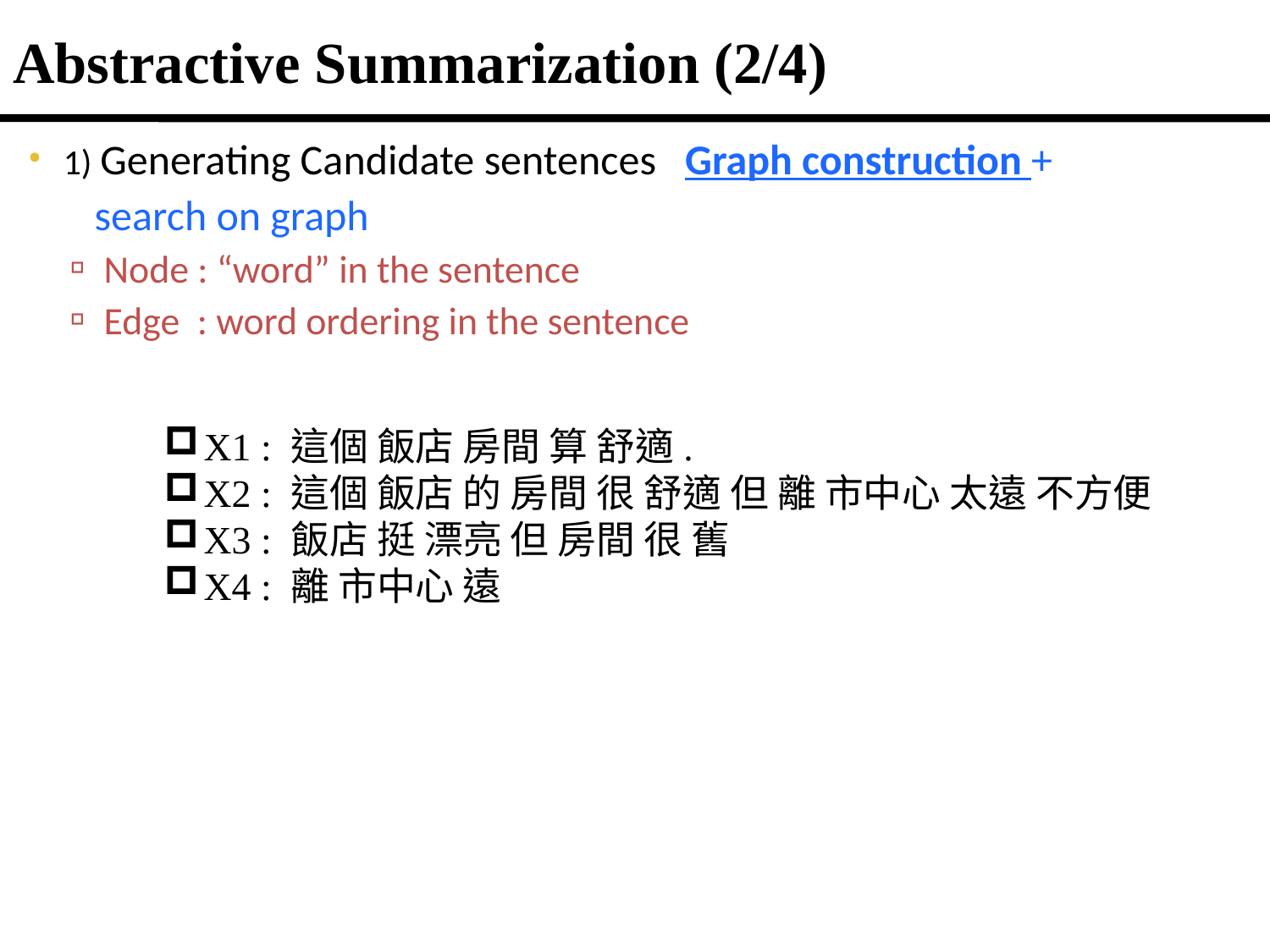

# Abstractive Summarization (2/4)

1) Generating Candidate sentences   Graph construction +
       search on graph
Node : “word” in the sentence
Edge  : word ordering in the sentence
X1 : 這個 飯店 房間 算 舒適.
X2 : 這個 飯店 的 房間 很 舒適 但 離 市中心 太遠 不方便
X3 : 飯店 挺 漂亮 但 房間 很 舊
X4 : 離 市中心 遠